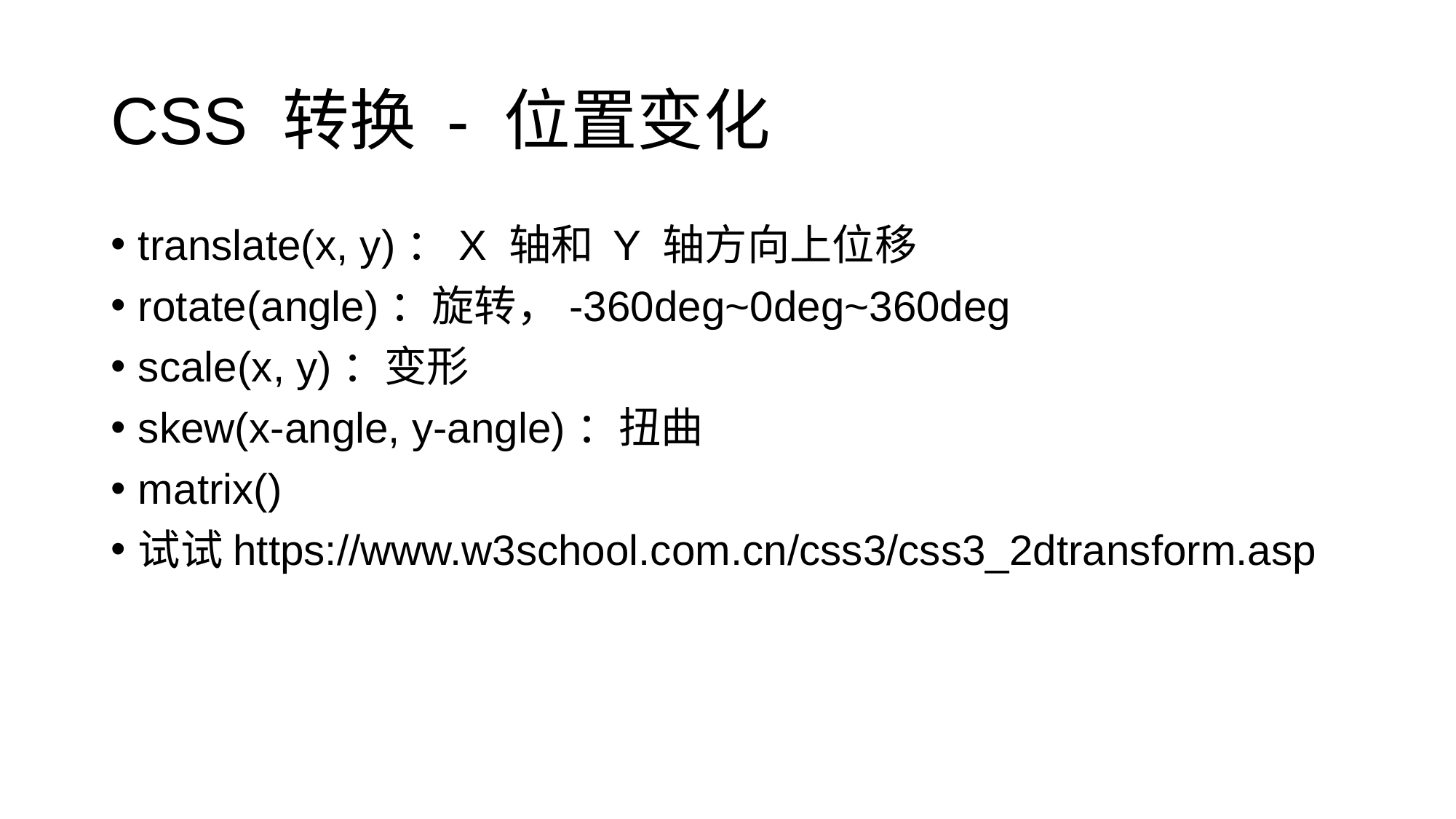

# CSS 转换 - 位置变化
translate(x, y)：X 轴和 Y 轴方向上位移
rotate(angle)：旋转，-360deg~0deg~360deg
scale(x, y)：变形
skew(x-angle, y-angle)：扭曲
matrix()
试试https://www.w3school.com.cn/css3/css3_2dtransform.asp